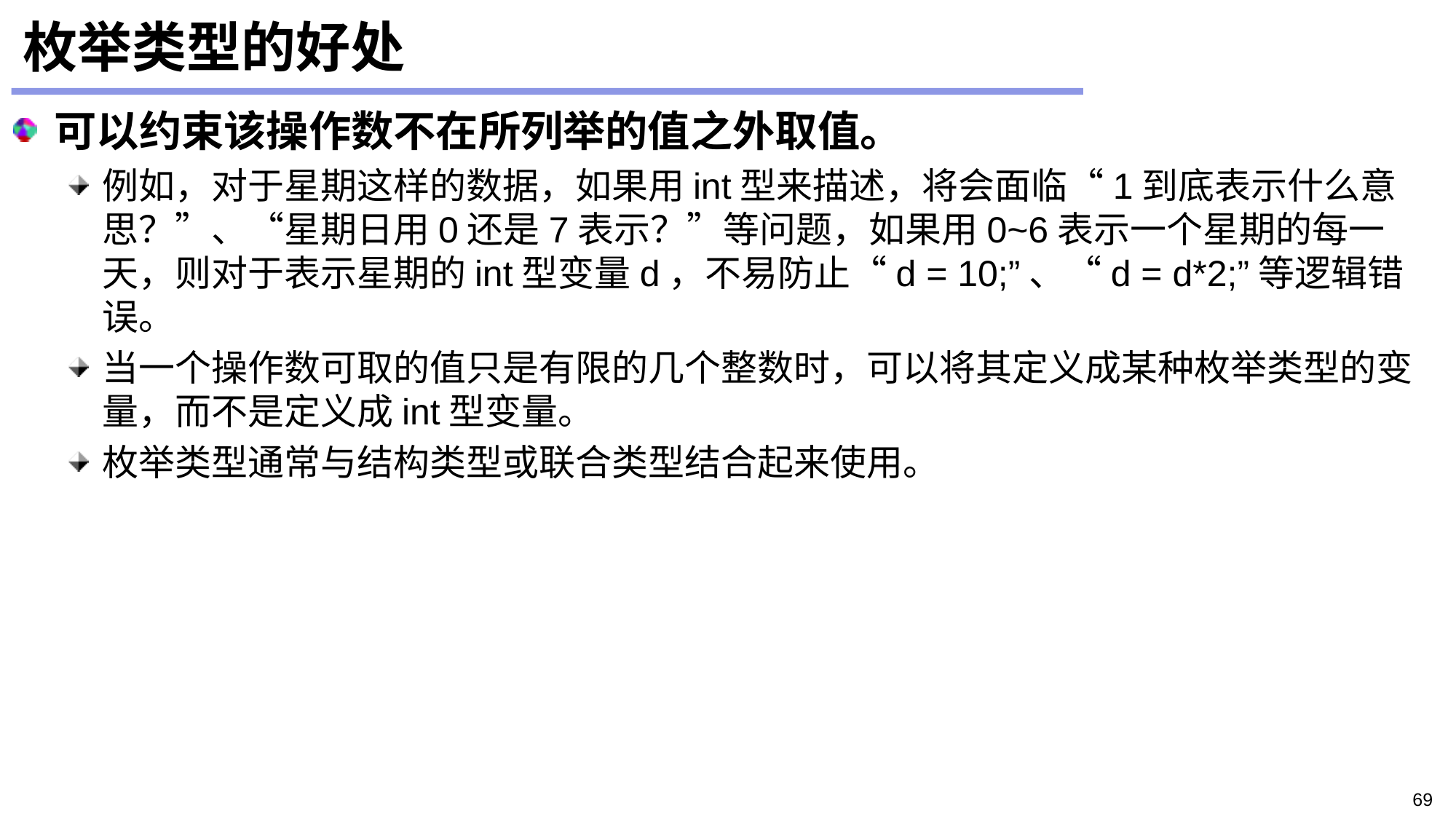

# 枚举类型的好处
可以约束该操作数不在所列举的值之外取值。
例如，对于星期这样的数据，如果用int型来描述，将会面临“1到底表示什么意思？”、“星期日用0还是7表示？”等问题，如果用0~6表示一个星期的每一天，则对于表示星期的int型变量d，不易防止“d = 10;”、“d = d*2;”等逻辑错误。
当一个操作数可取的值只是有限的几个整数时，可以将其定义成某种枚举类型的变量，而不是定义成int型变量。
枚举类型通常与结构类型或联合类型结合起来使用。

69